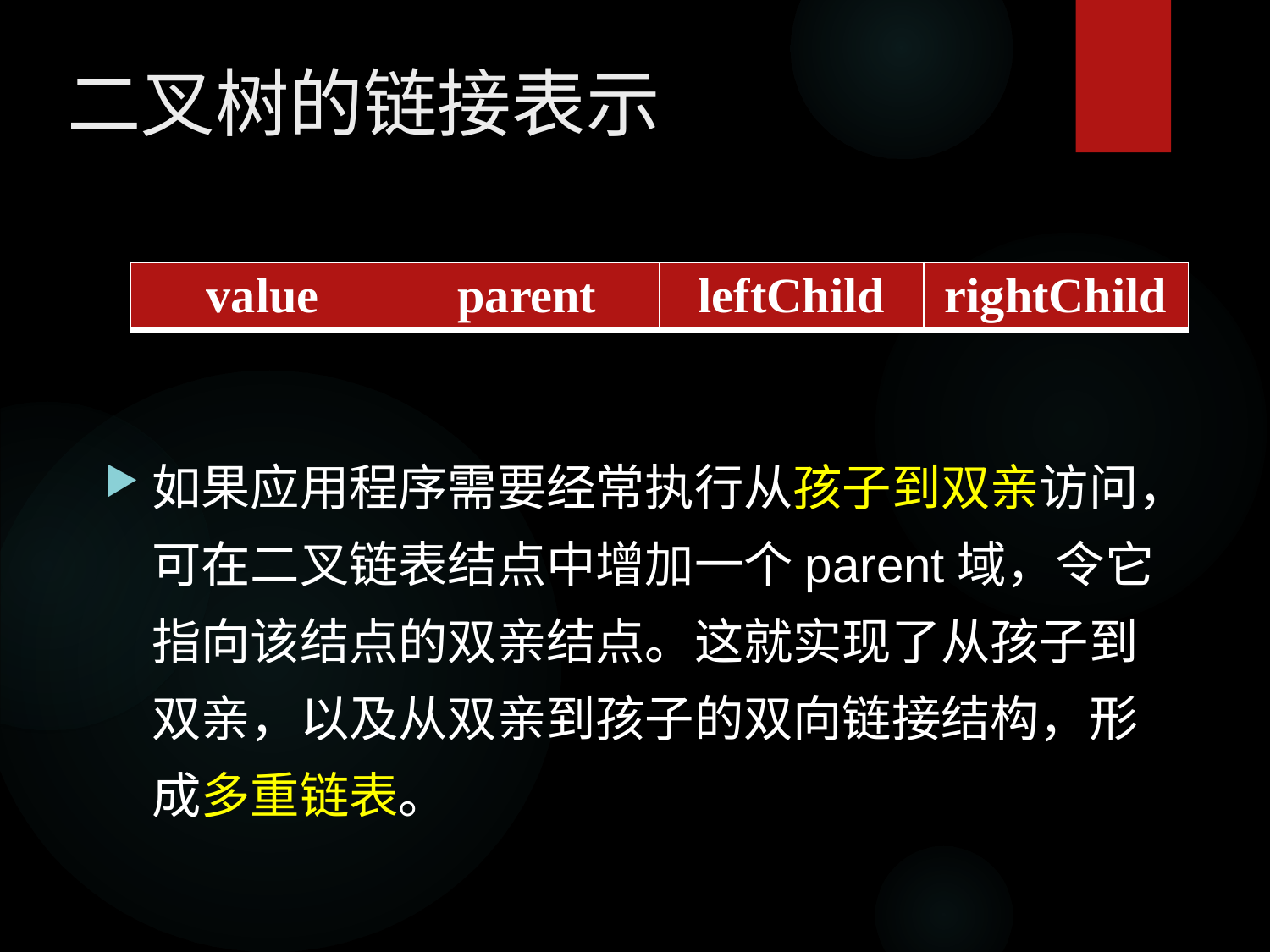

二叉树的链接表示
| value | parent | leftChild | rightChild |
| --- | --- | --- | --- |

如果应用程序需要经常执行从孩子到双亲访问，可在二叉链表结点中增加一个parent域，令它指向该结点的双亲结点。这就实现了从孩子到双亲，以及从双亲到孩子的双向链接结构，形成多重链表。